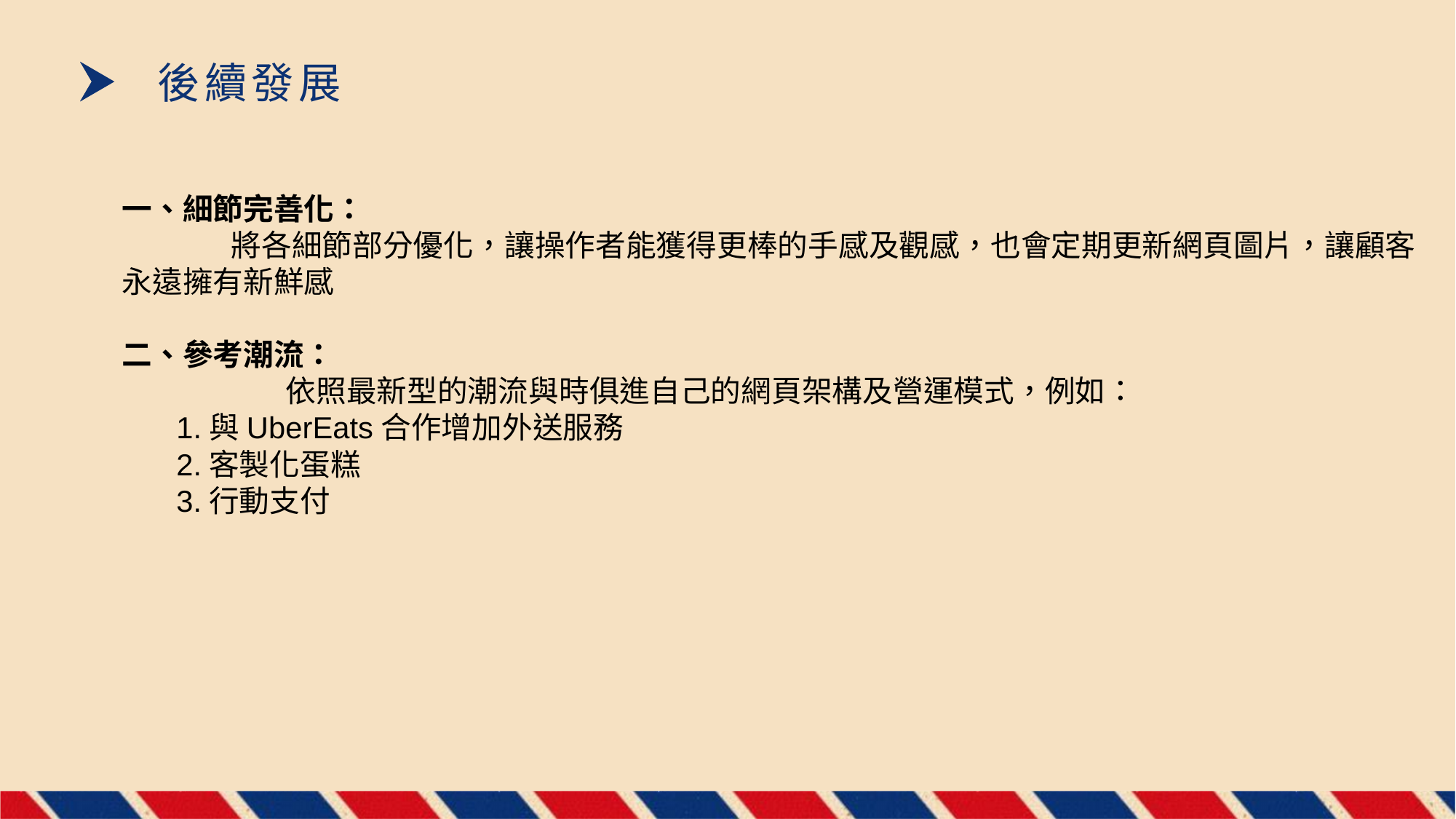

後續發展

一、細節完善化：
	將各細節部分優化，讓操作者能獲得更棒的手感及觀感，也會定期更新網頁圖片，讓顧客
永遠擁有新鮮感

二、參考潮流：
	依照最新型的潮流與時俱進自己的網頁架構及營運模式，例如：
1.與UberEats合作增加外送服務
2.客製化蛋糕
3.行動支付